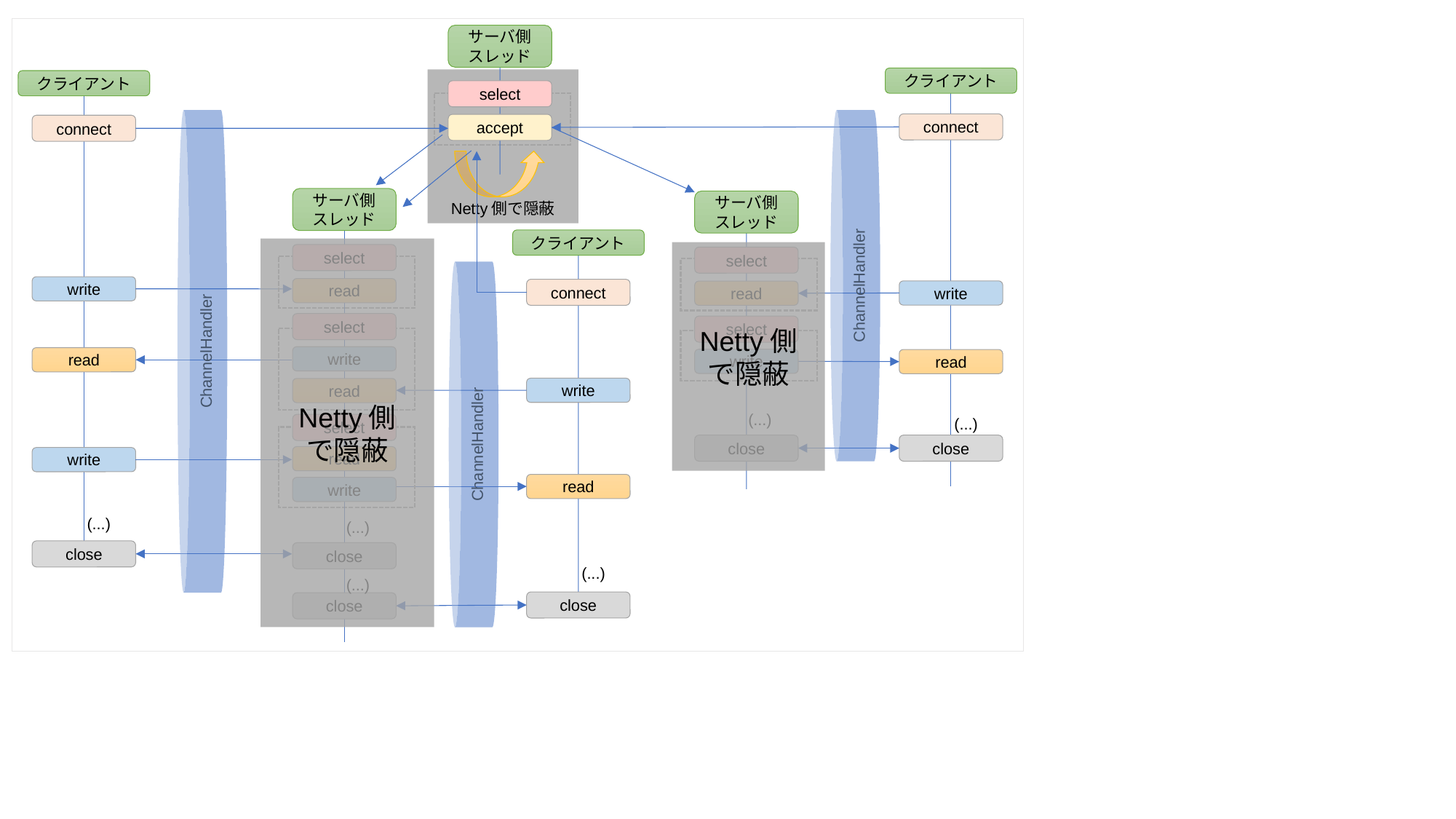

サーバ側
スレッド
クライアント
Netty側で隠蔽
クライアント
select

connect
accept
connect

サーバ側
スレッド
サーバ側
スレッド
クライアント
Netty側
で隠蔽
Netty側
で隠蔽
select
select

ChannelHandler
write
read
connect
write
read
select
select
ChannelHandler

write
read
write
read
write
read
(...)
(...)
select
ChannelHandler

close
close
read
write
read
write
(...)
(...)
close
close
(...)
(...)
close
close